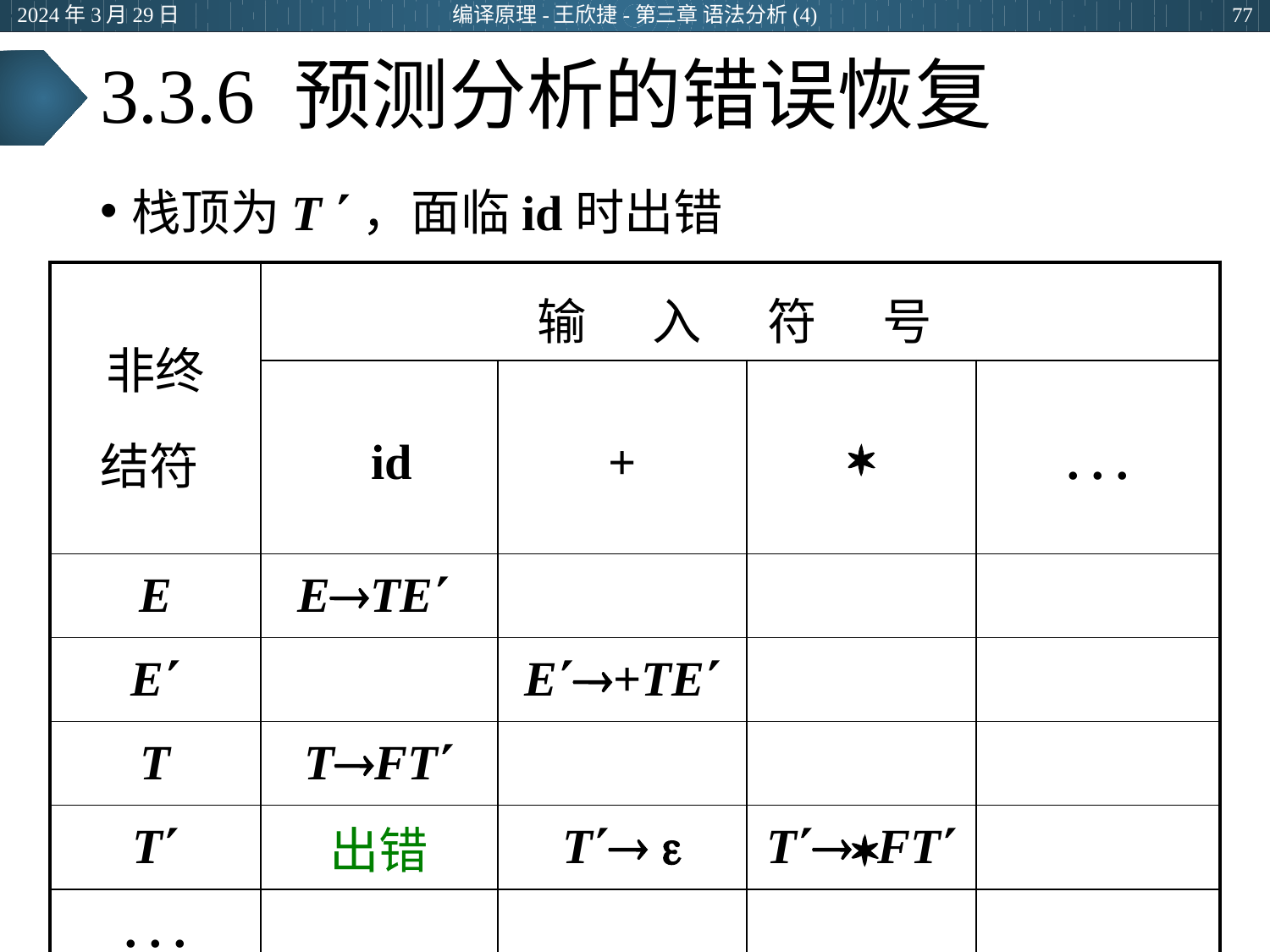

2024年3月29日
编译原理-王欣捷-第三章 语法分析(4)
77
# 3.3.6 预测分析的错误恢复
栈顶为T ′，面临id时出错

| 非终 结符 | 输 入 符 号 |  |  |  |
| --- | --- | --- | --- | --- |
|  | id | + | ∗ | . . . |
| E | E→TE′ |  |  |  |
| E′ |  | E′→+TE′ |  |  |
| T | T→FT′ |  |  |  |
| T′ | 出错 | T′→ ε | T′→∗FT′ |  |
| . . . |  |  |  |  |